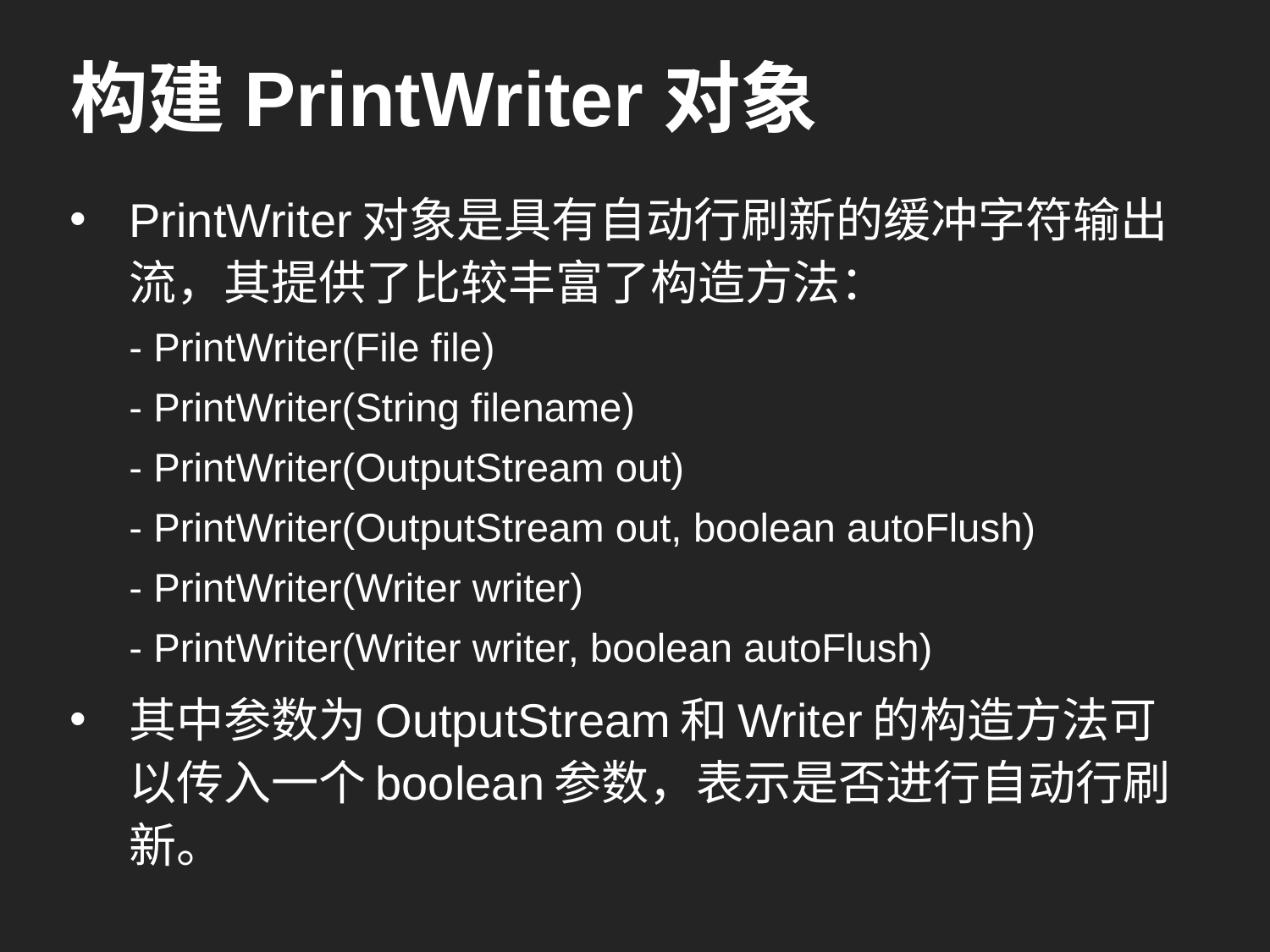

# 构建PrintWriter对象
PrintWriter对象是具有自动行刷新的缓冲字符输出流，其提供了比较丰富了构造方法：
- PrintWriter(File file)
- PrintWriter(String filename)
- PrintWriter(OutputStream out)
- PrintWriter(OutputStream out, boolean autoFlush)
- PrintWriter(Writer writer)
- PrintWriter(Writer writer, boolean autoFlush)
其中参数为OutputStream和Writer的构造方法可以传入一个boolean参数，表示是否进行自动行刷新。